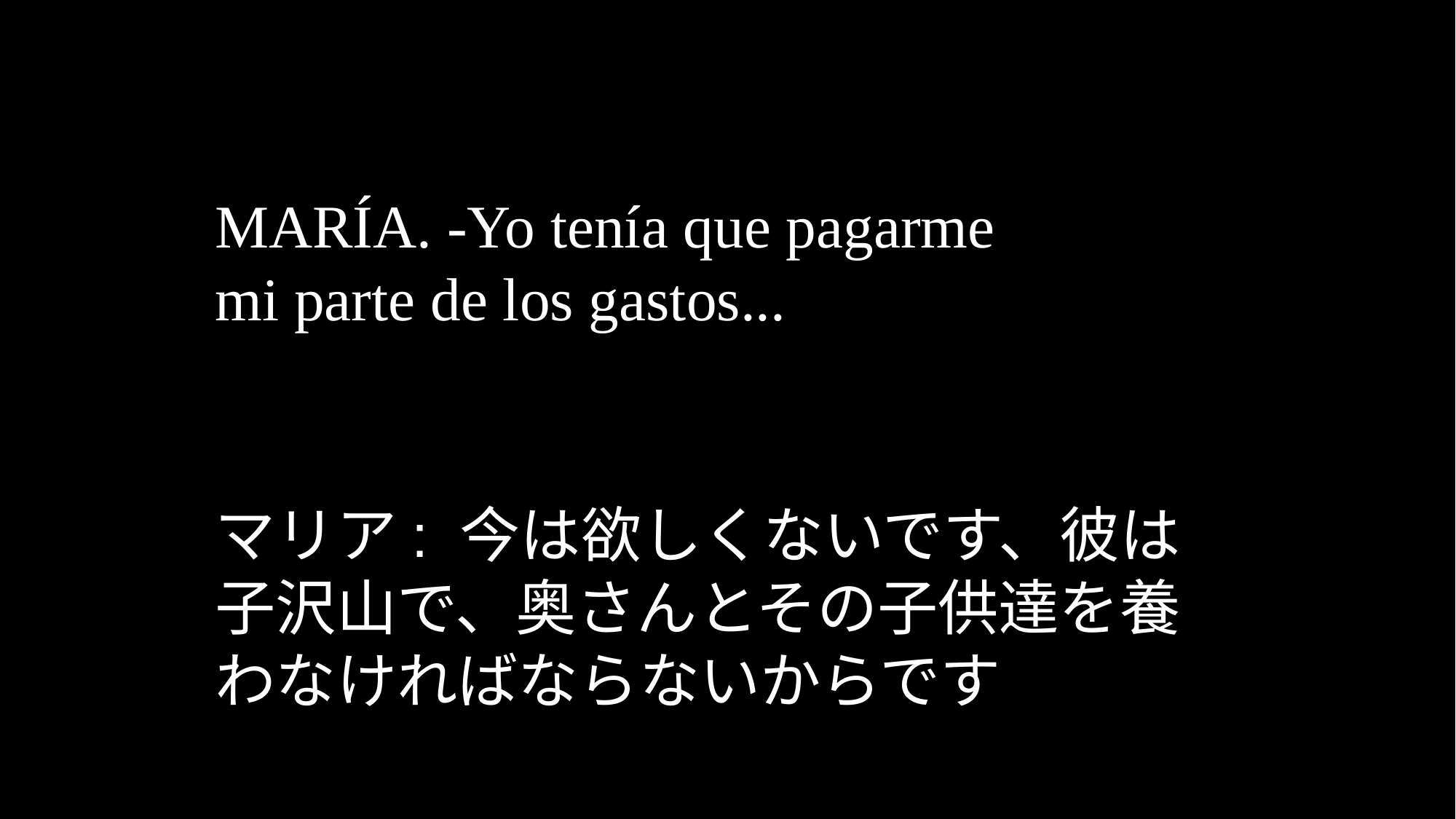

MARÍA. -Yo tenía que pagarme mi parte de los gastos...

マリア: 今は欲しくないです、彼は子沢山で、奥さんとその子供達を養わなければならないからです